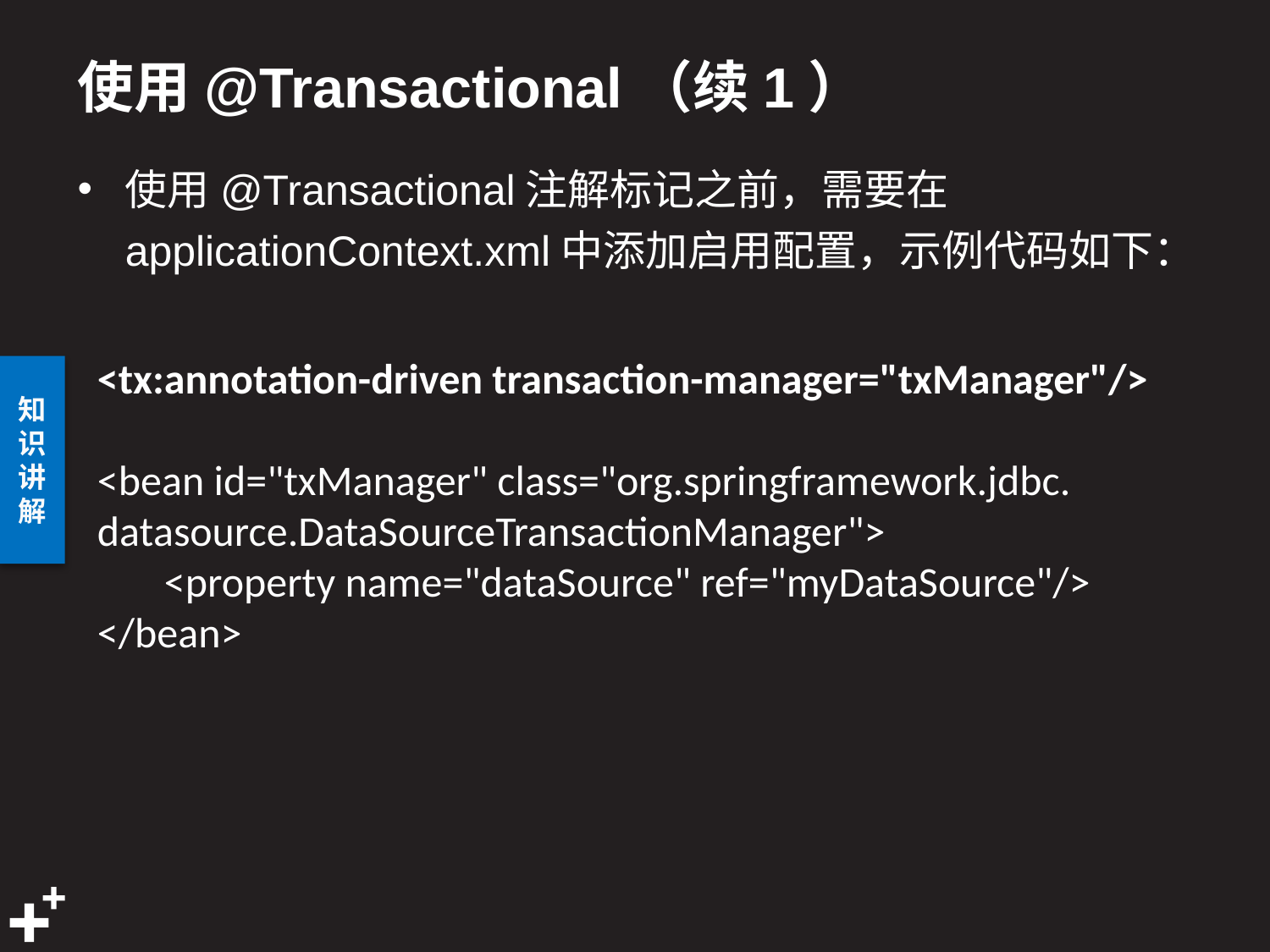

# 使用@Transactional（续1）
使用@Transactional注解标记之前，需要在applicationContext.xml中添加启用配置，示例代码如下：
<tx:annotation-driven transaction-manager="txManager"/>

<bean id="txManager" class="org.springframework.jdbc.
datasource.DataSourceTransactionManager">
       <property name="dataSource" ref="myDataSource"/>
</bean>